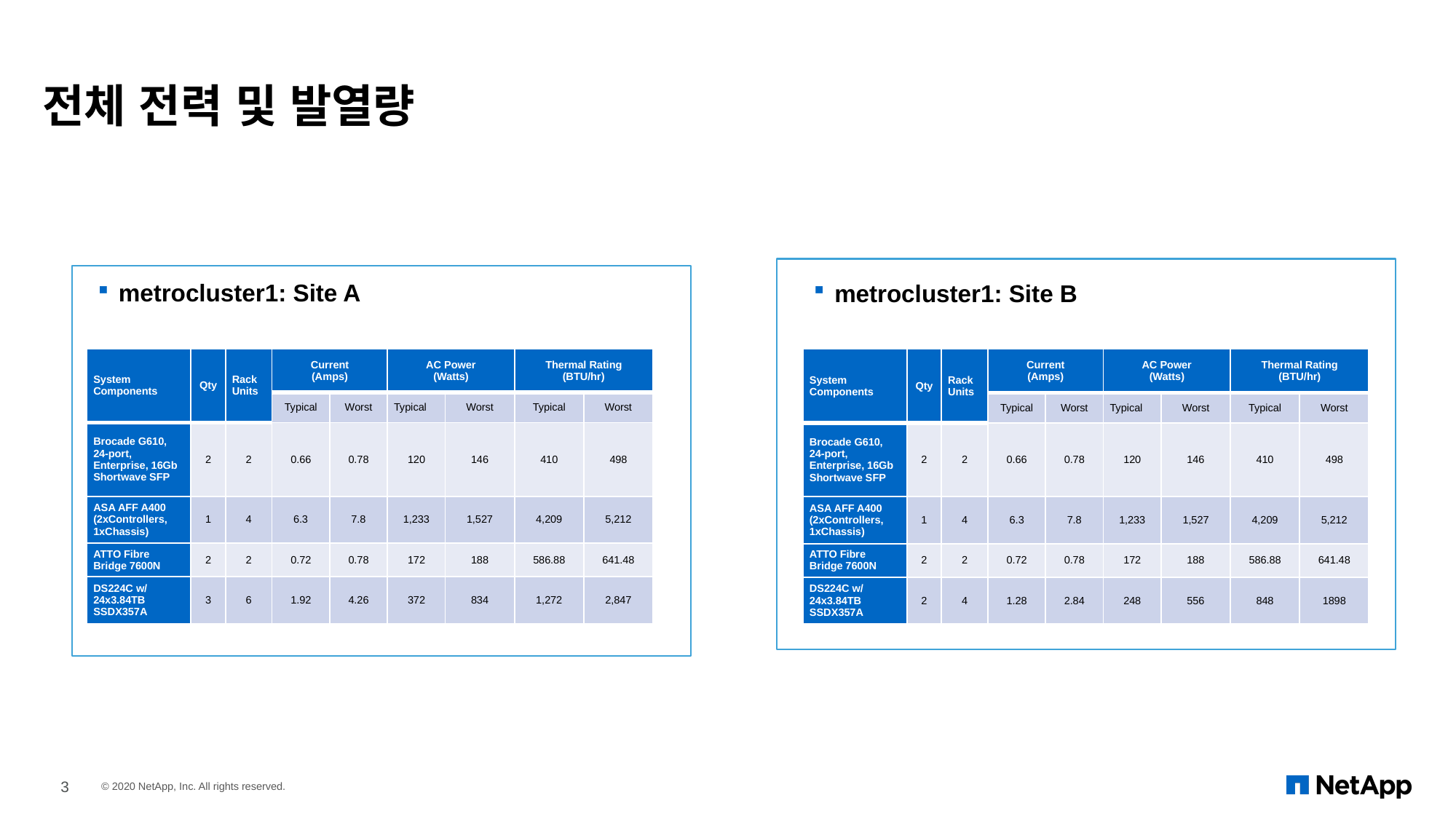

# 전체 전력 및 발열량

metrocluster1: Site A
metrocluster1: Site B
| System Components | Qty | Rack Units | Current (Amps) |  | AC Power (Watts) |  | Thermal Rating (BTU/hr) |  |
| --- | --- | --- | --- | --- | --- | --- | --- | --- |
|  |  |  | Typical | Worst | Typical | Worst | Typical | Worst |
| Brocade G610, 24-port, Enterprise, 16Gb Shortwave SFP | 2 | 2 | 0.66 | 0.78 | 120 | 146 | 410 | 498 |
| ASA AFF A400 (2xControllers, 1xChassis) | 1 | 4 | 6.3 | 7.8 | 1,233 | 1,527 | 4,209 | 5,212 |
| ATTO Fibre Bridge 7600N | 2 | 2 | 0.72 | 0.78 | 172 | 188 | 586.88 | 641.48 |
| DS224C w/ 24x3.84TB SSDX357A | 3 | 6 | 1.92 | 4.26 | 372 | 834 | 1,272 | 2,847 |
| System Components | Qty | Rack Units | Current (Amps) |  | AC Power (Watts) |  | Thermal Rating (BTU/hr) |  |
| --- | --- | --- | --- | --- | --- | --- | --- | --- |
|  |  |  | Typical | Worst | Typical | Worst | Typical | Worst |
| Brocade G610, 24-port, Enterprise, 16Gb Shortwave SFP | 2 | 2 | 0.66 | 0.78 | 120 | 146 | 410 | 498 |
| ASA AFF A400 (2xControllers, 1xChassis) | 1 | 4 | 6.3 | 7.8 | 1,233 | 1,527 | 4,209 | 5,212 |
| ATTO Fibre Bridge 7600N | 2 | 2 | 0.72 | 0.78 | 172 | 188 | 586.88 | 641.48 |
| DS224C w/ 24x3.84TB SSDX357A | 2 | 4 | 1.28 | 2.84 | 248 | 556 | 848 | 1898 |